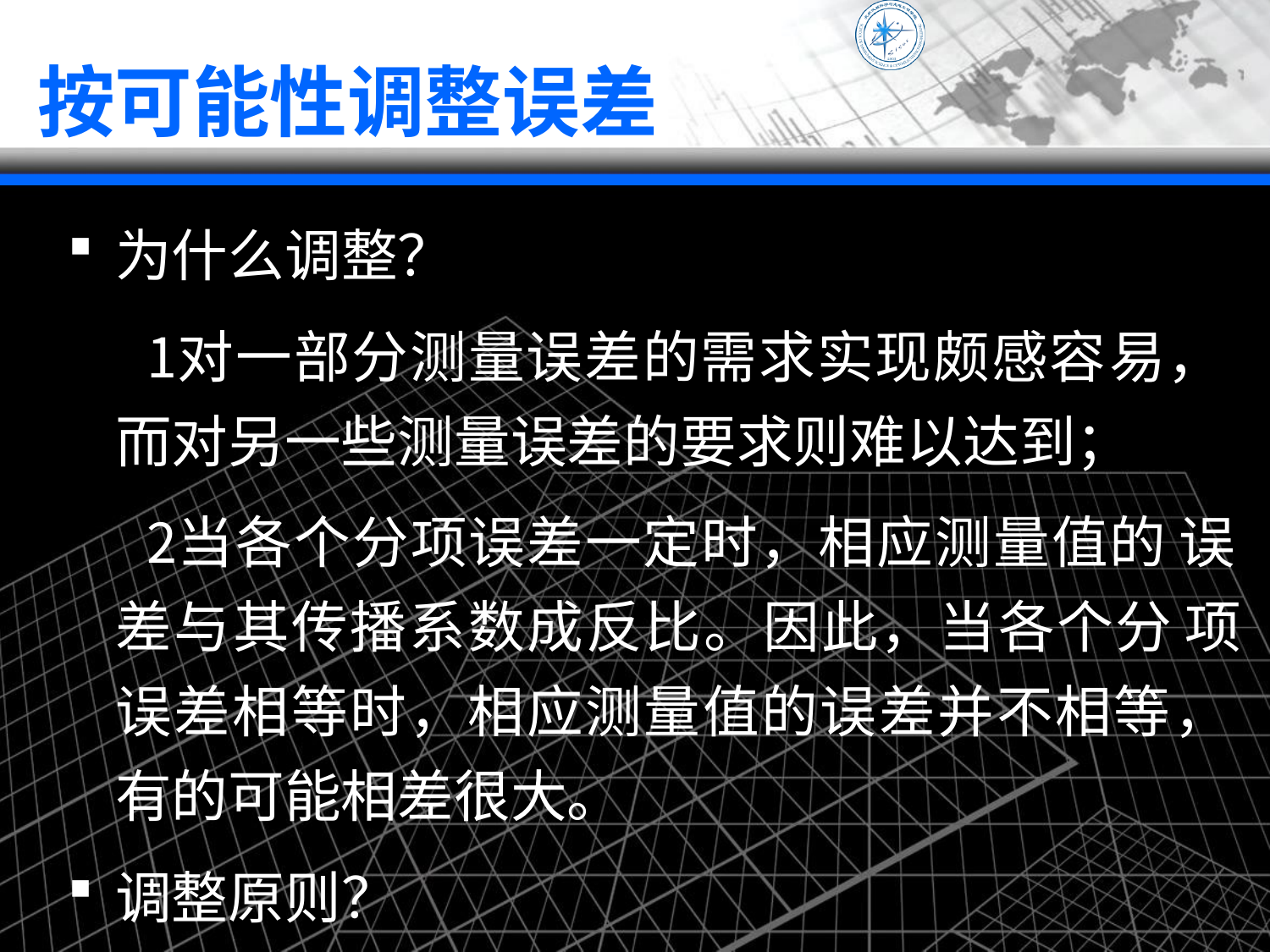

# 按可能性调整误差
为什么调整？
对一部分测量误差的需求实现颇感容易， 而对另一些测量误差的要求则难以达到；
当各个分项误差一定时，相应测量值的 误差与其传播系数成反比。因此，当各个分 项误差相等时，相应测量值的误差并不相等， 有的可能相差很大。
调整原则？